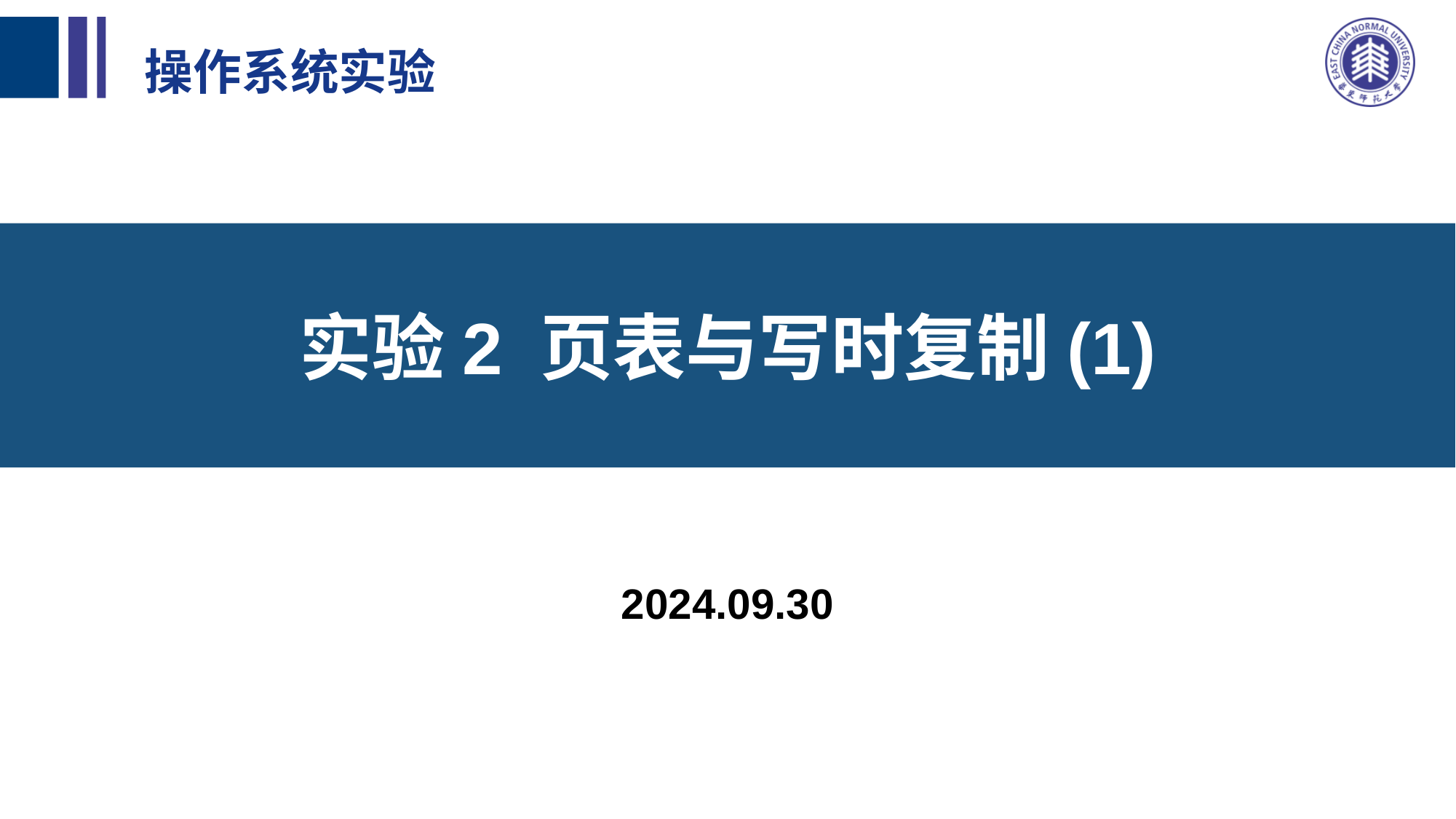

操作系统实验
实验2 页表与写时复制(1)
| 2024.09.30 |
| --- |